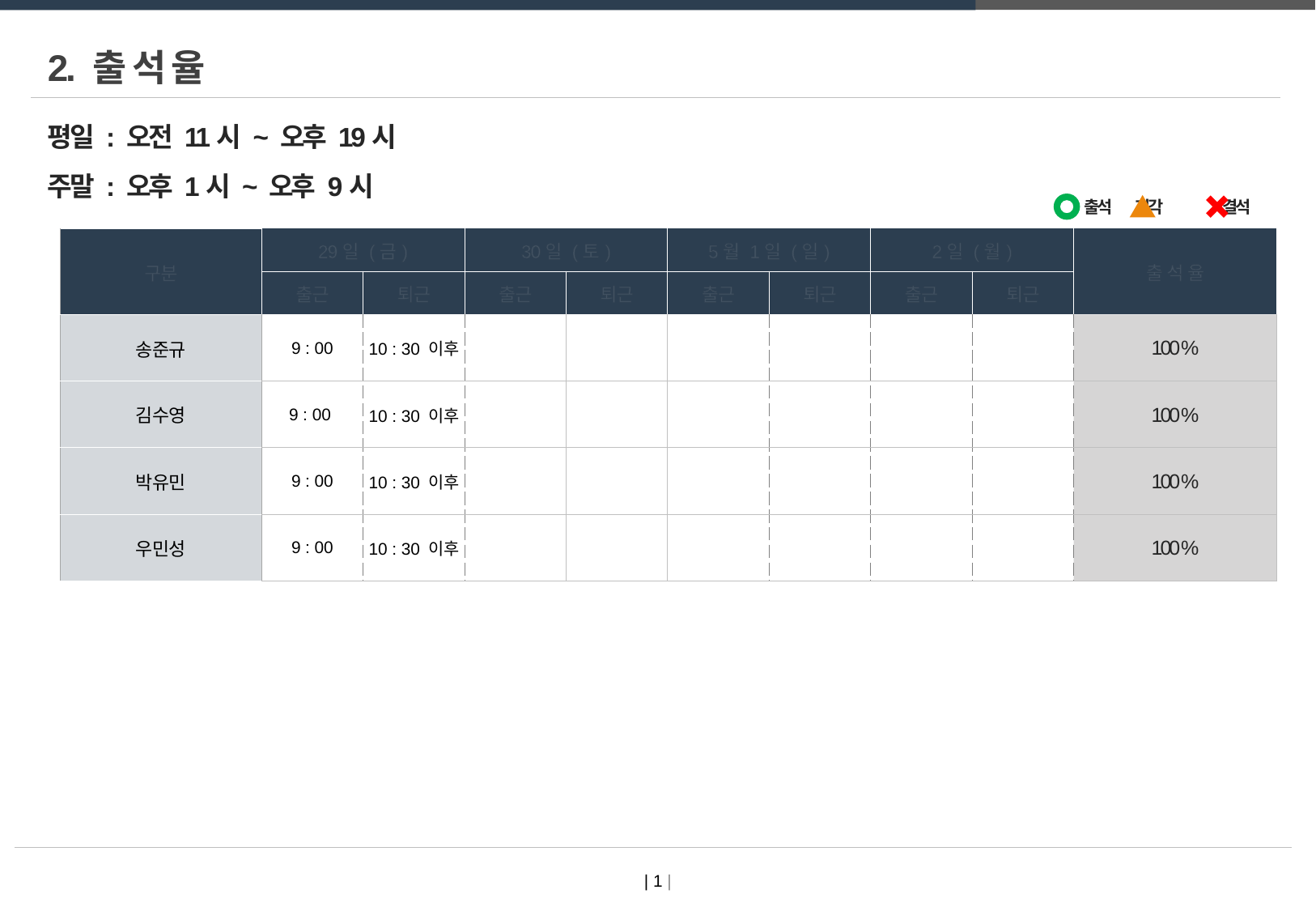

2. 출 석 율
평일 : 오전 11시 ~ 오후 19시
주말 : 오후 1시 ~ 오후 9시

출석            지각	        결석
| 구분 | 29일 (금) |  | 30일 (토) |  | 5월 1일 (일) |  | 2일 (월) |  | 출 석 율 |
| --- | --- | --- | --- | --- | --- | --- | --- | --- | --- |
|  | 출근 | 퇴근 | 출근 | 퇴근 | 출근 | 퇴근 | 출근 | 퇴근 |  |
| 송준규 | 9 : 00 | 10 : 30 이후 |  |  |  |  |  |  | 100 % |
| 김수영 | 9 : 00 | 10 : 30 이후 |  |  |  |  |  |  | 100 % |
| 박유민 | 9 : 00 | 10 : 30 이후 |  |  |  |  |  |  | 100 % |
| 우민성 | 9 : 00 | 10 : 30 이후 |  |  |  |  |  |  | 100 % |
| 1 |